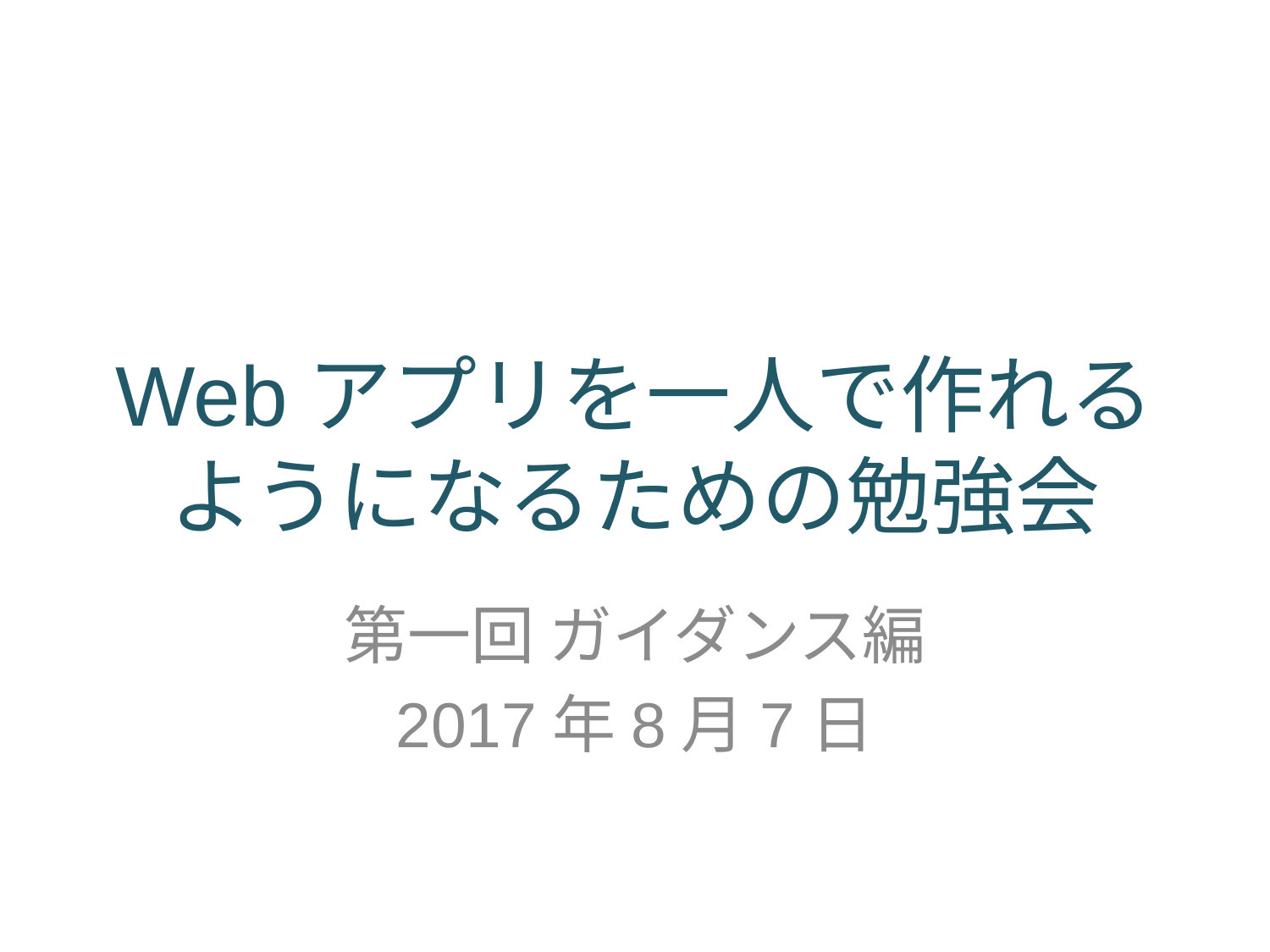

# Webアプリを一人で作れるようになるための勉強会
第一回 ガイダンス編
2017年8月7日